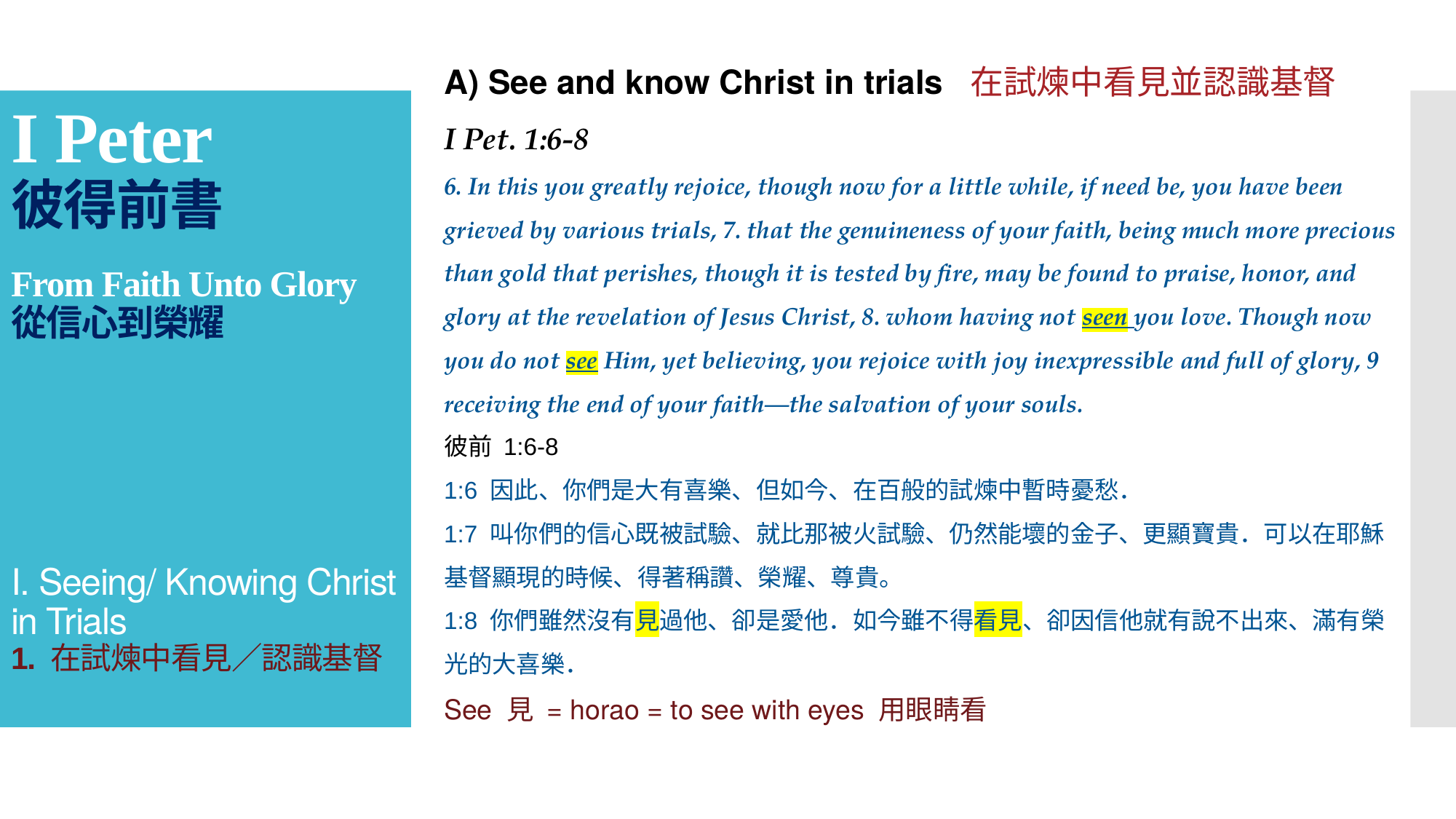

A) See and know Christ in trials  在試煉中看見並認識基督
I Pet. 1:6-8
6. In this you greatly rejoice, though now for a little while, if need be, you have been grieved by various trials, 7. that the genuineness of your faith, being much more precious than gold that perishes, though it is tested by fire, may be found to praise, honor, and glory at the revelation of Jesus Christ, 8. whom having not seen you love. Though now you do not see Him, yet believing, you rejoice with joy inexpressible and full of glory, 9 receiving the end of your faith—the salvation of your souls.
彼前 1:6-8
1:6 因此、你們是大有喜樂、但如今、在百般的試煉中暫時憂愁．
1:7 叫你們的信心既被試驗、就比那被火試驗、仍然能壞的金子、更顯寶貴．可以在耶穌基督顯現的時候、得著稱讚、榮耀、尊貴。
1:8 你們雖然沒有見過他、卻是愛他．如今雖不得看見、卻因信他就有說不出來、滿有榮光的大喜樂．
See 見 = horao = to see with eyes 用眼睛看

# I Peter 彼得前書 From Faith Unto Glory 從信心到榮耀 I. Seeing/ Knowing Christ in Trials 1. 在試煉中看見／認識基督